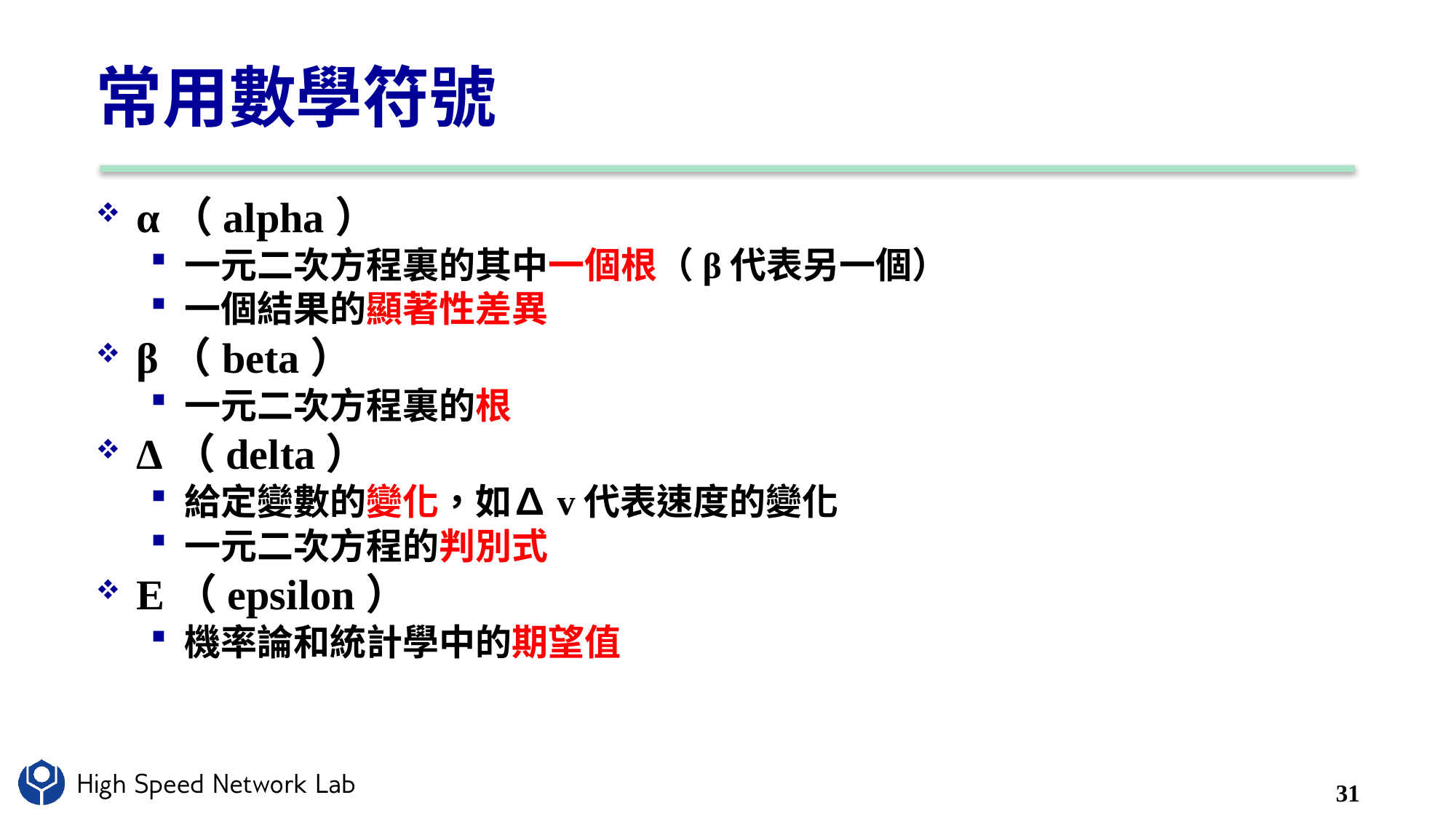

# 常用數學符號
α（alpha）
一元二次方程裏的其中一個根（β代表另一個）
一個結果的顯著性差異
β（beta）
一元二次方程裏的根
Δ（delta）
給定變數的變化，如∆v代表速度的變化
一元二次方程的判別式
E（epsilon）
機率論和統計學中的期望值
31